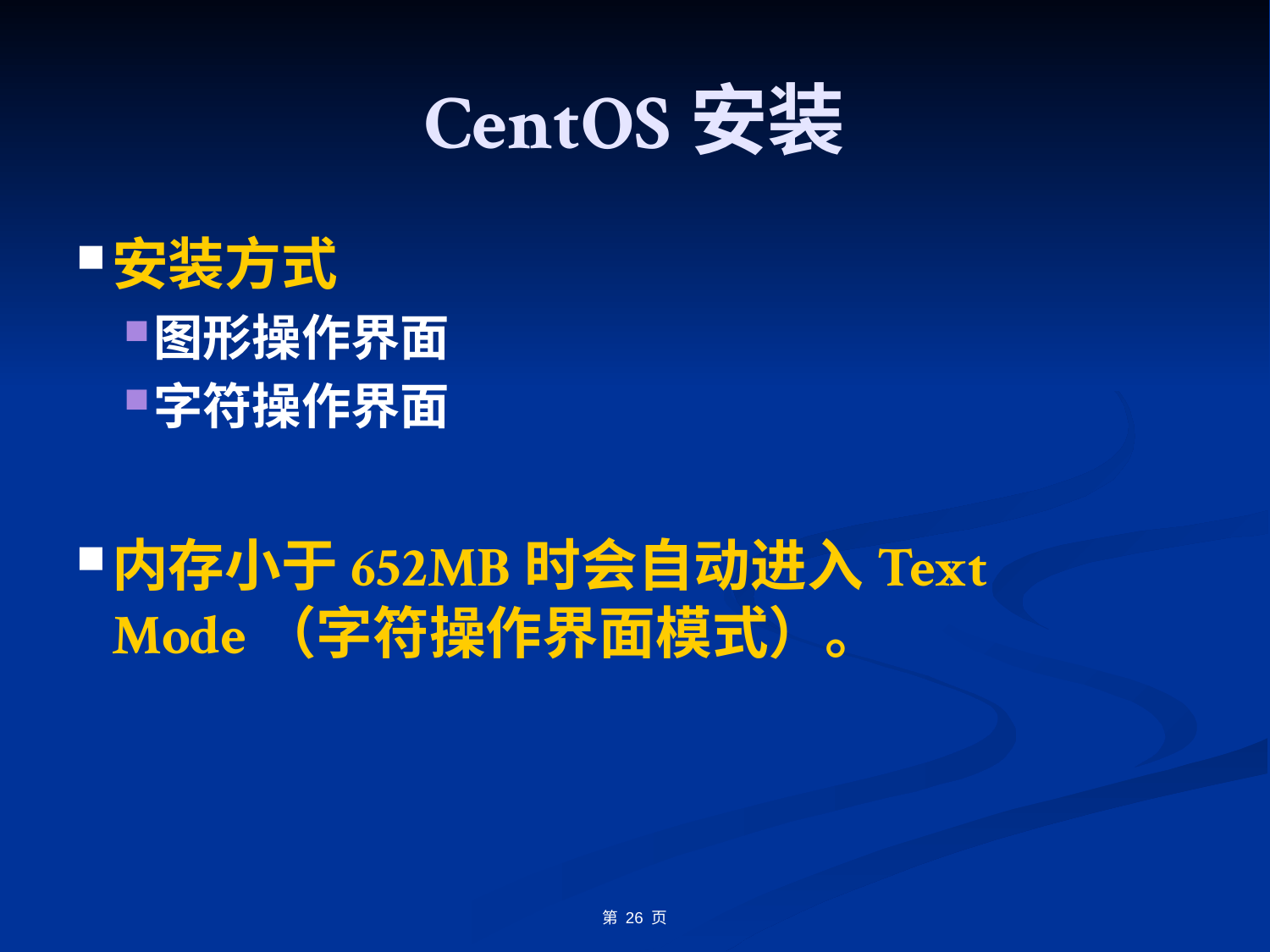

# CentOS安装
安装方式
图形操作界面
字符操作界面

内存小于652MB时会自动进入Text Mode（字符操作界面模式）。

第 26 页